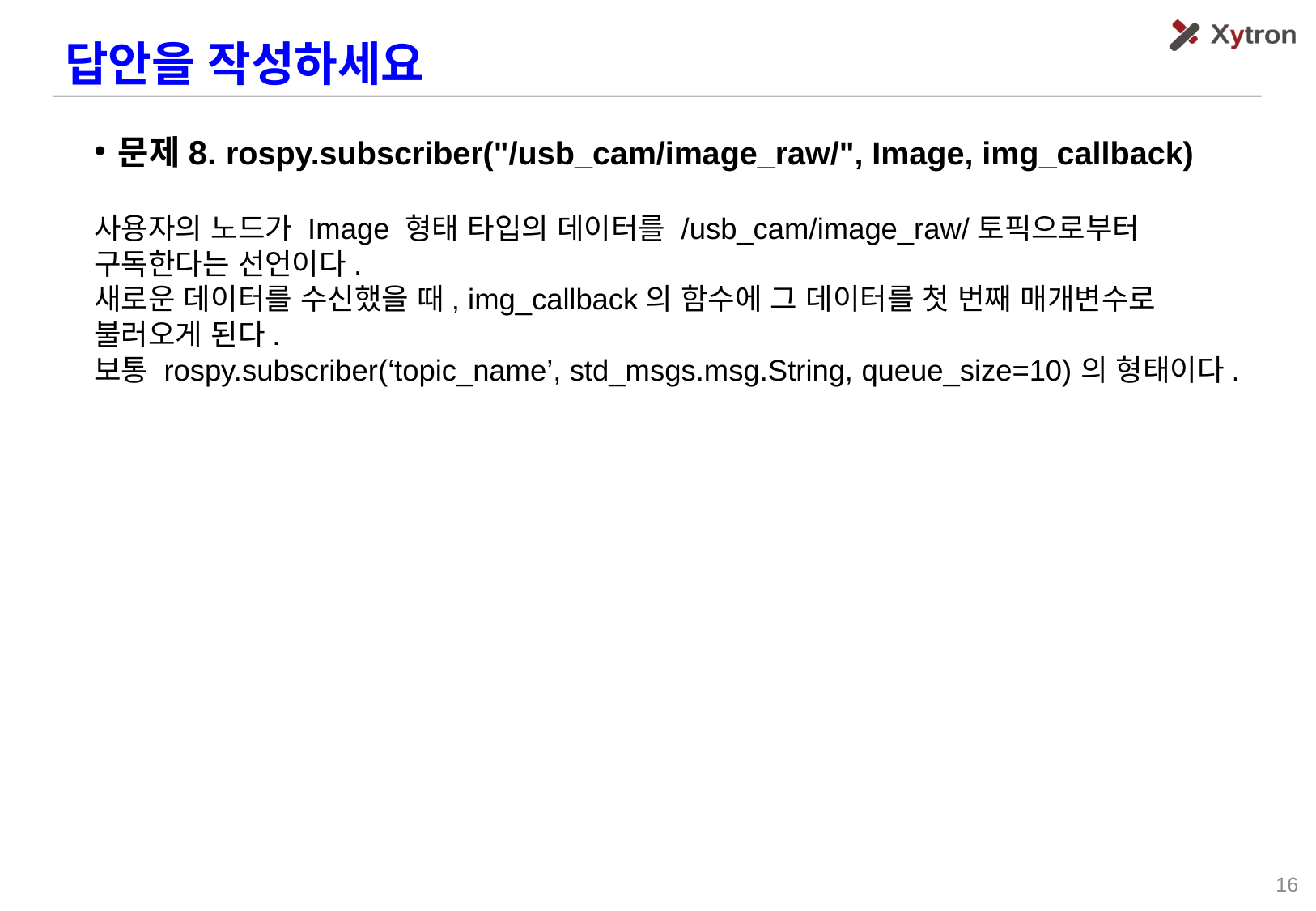

답안을 작성하세요
문제8. rospy.subscriber("/usb_cam/image_raw/", Image, img_callback)

사용자의 노드가 Image 형태 타입의 데이터를 /usb_cam/image_raw/토픽으로부터 구독한다는 선언이다.
새로운 데이터를 수신했을 때, img_callback의 함수에 그 데이터를 첫 번째 매개변수로 불러오게 된다.
보통 rospy.subscriber(‘topic_name’, std_msgs.msg.String, queue_size=10)의 형태이다.
16